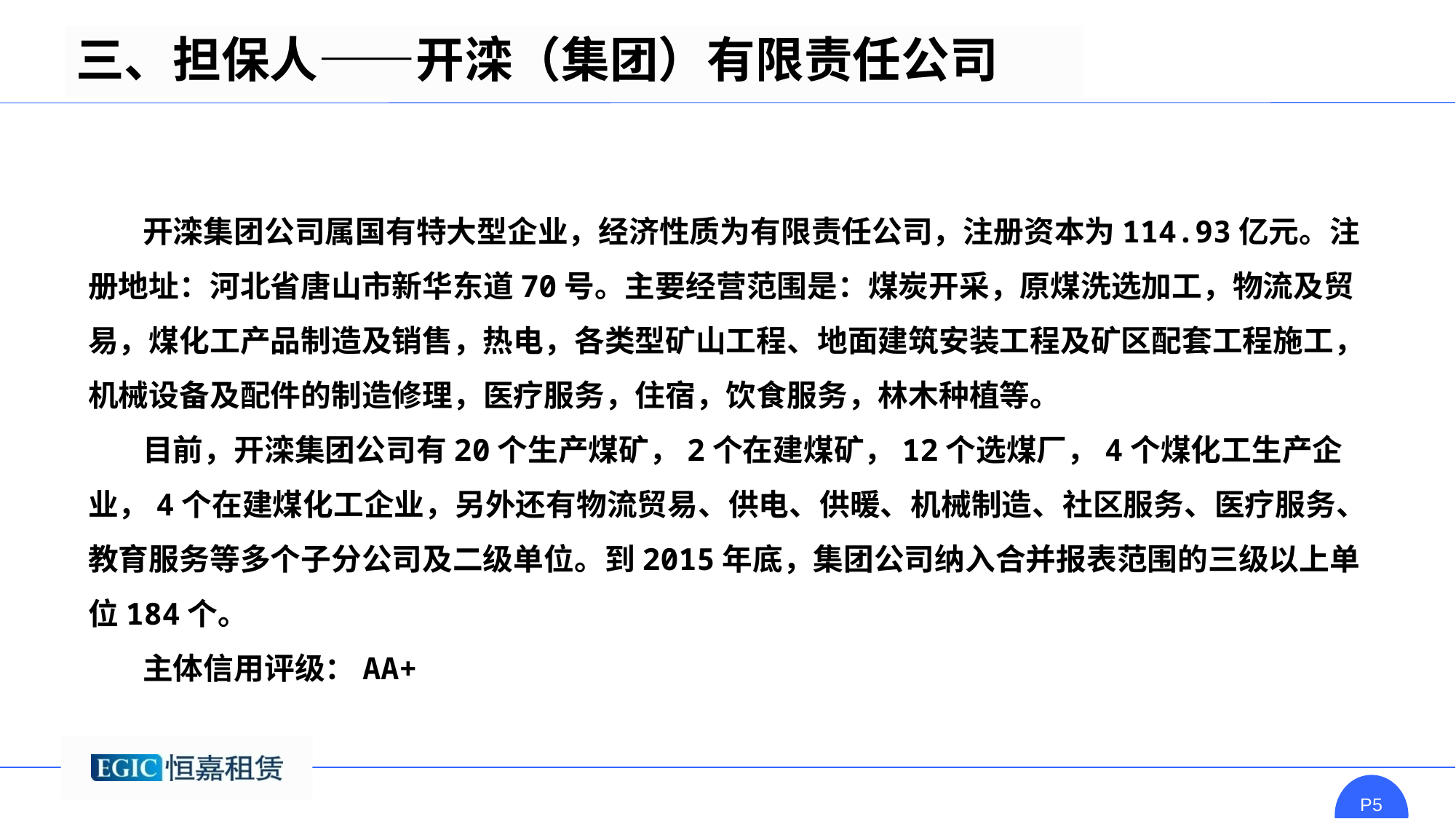

三、担保人——开滦（集团）有限责任公司
开滦集团公司属国有特大型企业，经济性质为有限责任公司，注册资本为114.93亿元。注册地址：河北省唐山市新华东道70号。主要经营范围是：煤炭开采，原煤洗选加工，物流及贸易，煤化工产品制造及销售，热电，各类型矿山工程、地面建筑安装工程及矿区配套工程施工，机械设备及配件的制造修理，医疗服务，住宿，饮食服务，林木种植等。
目前，开滦集团公司有20个生产煤矿，2个在建煤矿，12个选煤厂，4个煤化工生产企业，4个在建煤化工企业，另外还有物流贸易、供电、供暖、机械制造、社区服务、医疗服务、教育服务等多个子分公司及二级单位。到2015年底，集团公司纳入合并报表范围的三级以上单位184个。
主体信用评级：AA+